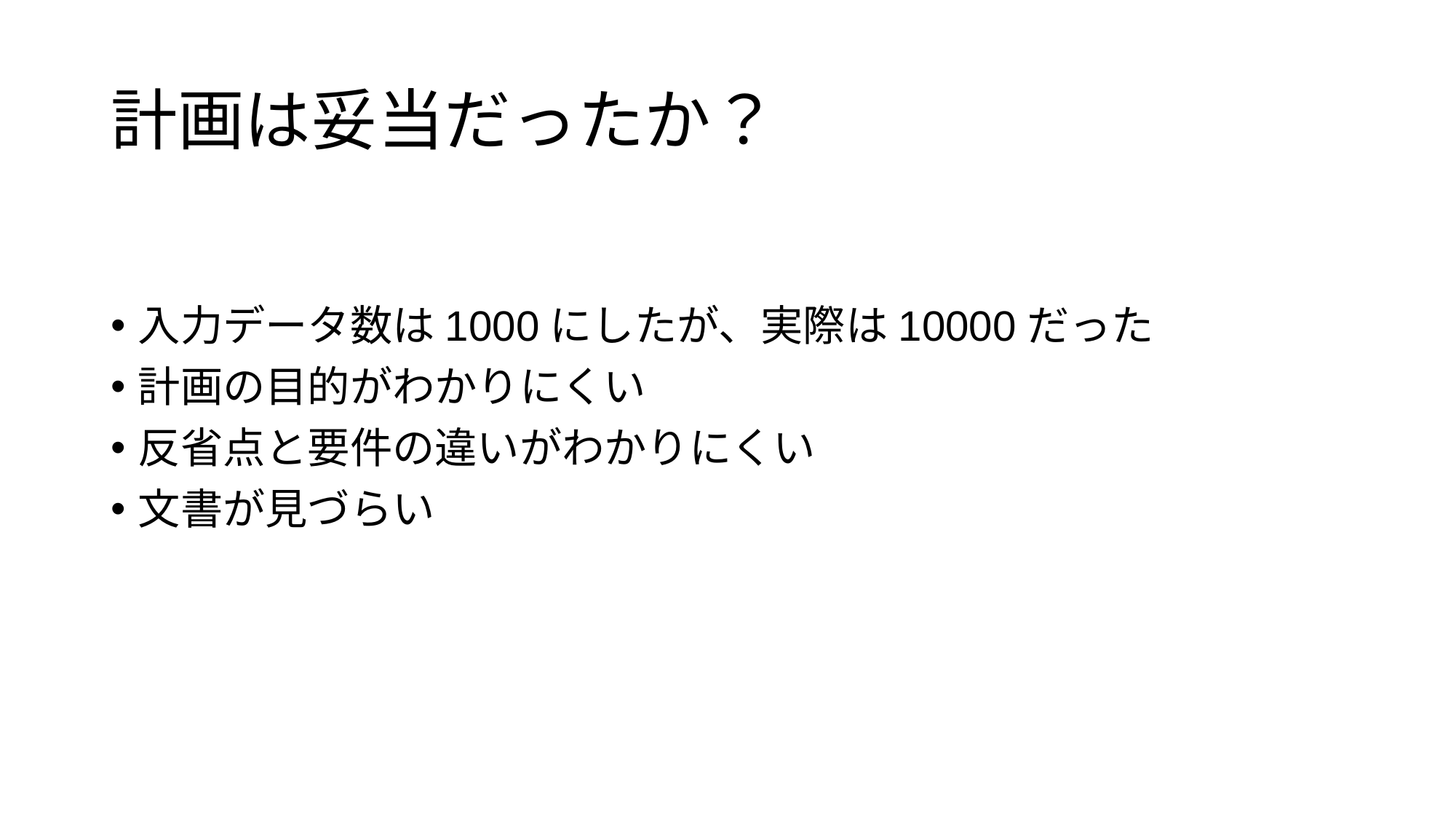

# 計画は妥当だったか？
入力データ数は1000にしたが、実際は10000だった
計画の目的がわかりにくい
反省点と要件の違いがわかりにくい
文書が見づらい